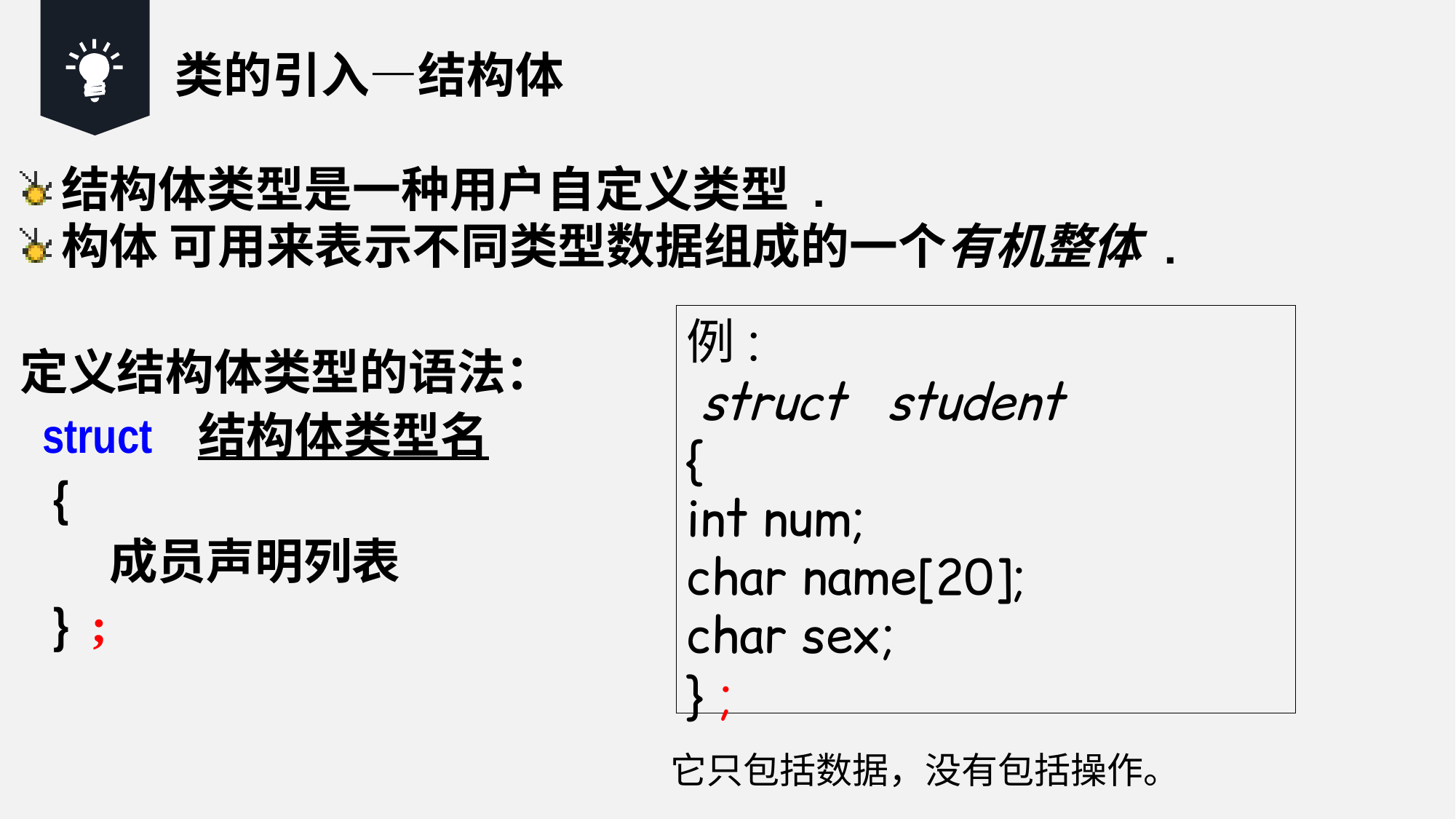

类的引入—结构体
结构体类型是一种用户自定义类型 .
构体 可用来表示不同类型数据组成的一个有机整体 .
例:
 struct   student
{
int num;
char name[20];
char sex;
} ;
定义结构体类型的语法：
  struct   结构体类型名
   {
       成员声明列表
   }  ;
它只包括数据，没有包括操作。